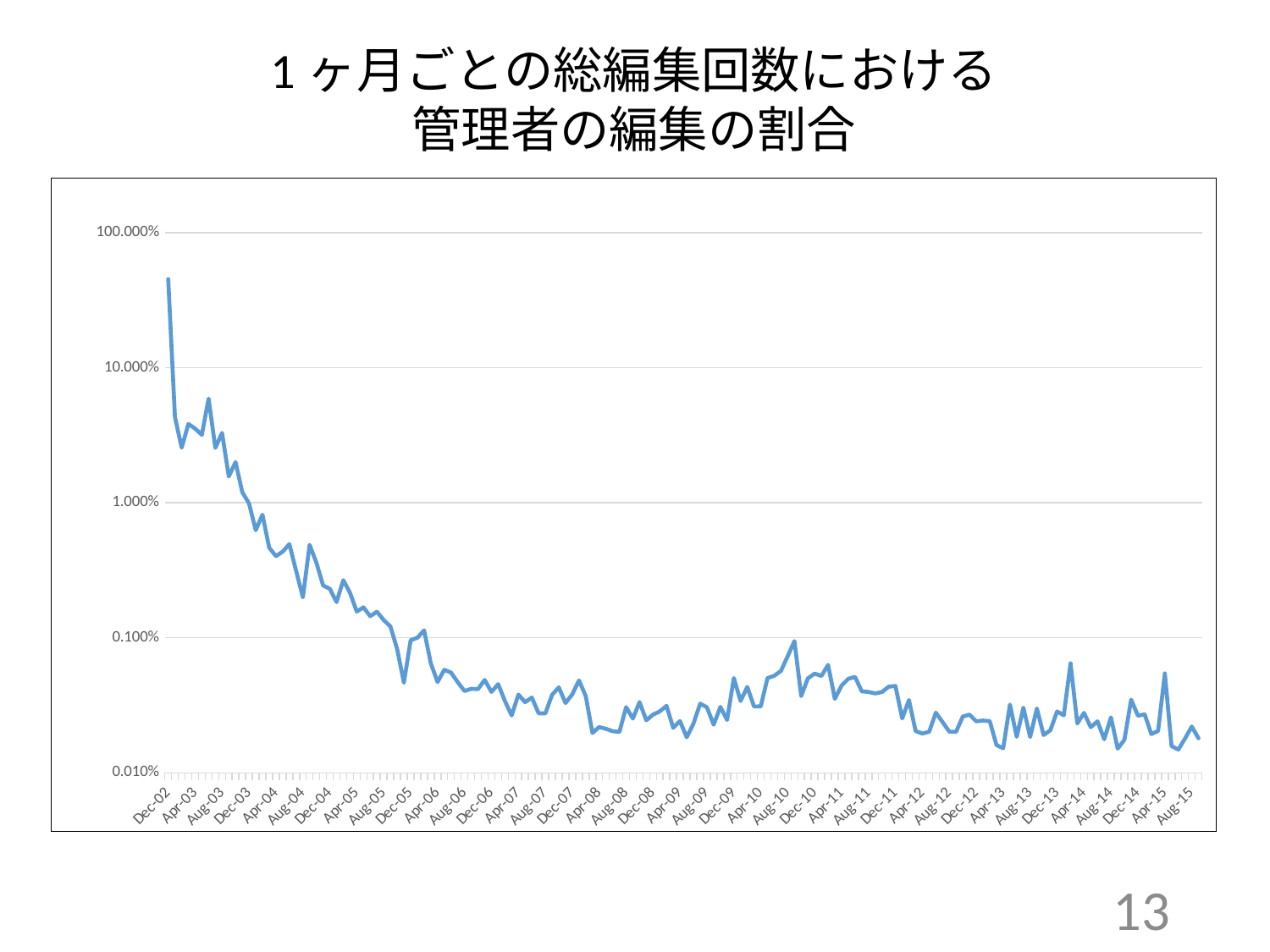

1ヶ月ごとの総編集回数における
管理者の編集の割合

### Chart

| Category |  |
|---|---|
| 37591 | 0.453125 |
| 37622 | 0.04316546762589928 |
| 37653 | 0.02556268459109889 |
| 37681 | 0.03829038600848598 |
| 37712 | 0.03537906137184116 |
| 37742 | 0.03180331566482463 |
| 37773 | 0.05902844977743371 |
| 37803 | 0.025498377375985166 |
| 37834 | 0.03291005291005291 |
| 37865 | 0.015647151483328958 |
| 37895 | 0.02003338898163606 |
| 37926 | 0.011995246123656062 |
| 37956 | 0.009898163129342344 |
| 37987 | 0.00625777207268643 |
| 38018 | 0.008147117799013675 |
| 38047 | 0.004644688644688645 |
| 38078 | 0.00402347024308466 |
| 38108 | 0.0043437652884230505 |
| 38139 | 0.004941707573632538 |
| 38169 | 0.0031213294470787837 |
| 38200 | 0.001992303922750022 |
| 38231 | 0.004877073755746552 |
| 38261 | 0.003605893059514406 |
| 38292 | 0.0024417043096081063 |
| 38322 | 0.002306208283131417 |
| 38353 | 0.001838566074935259 |
| 38384 | 0.0026700601934622563 |
| 38412 | 0.002153176088090053 |
| 38443 | 0.0015639804275312471 |
| 38473 | 0.0016795139834017688 |
| 38504 | 0.0014463440915979508 |
| 38534 | 0.0015598648792370842 |
| 38565 | 0.0013539722618655541 |
| 38596 | 0.001211510231513415 |
| 38626 | 0.000825432320177693 |
| 38657 | 0.000464620926647217 |
| 38687 | 0.0009591348403224297 |
| 38718 | 0.0010003394545296152 |
| 38749 | 0.0011350260635614596 |
| 38777 | 0.0006455406729826854 |
| 38808 | 0.00047034451414468644 |
| 38838 | 0.0005795331776781946 |
| 38869 | 0.0005525832094313778 |
| 38899 | 0.00046925699493157965 |
| 38930 | 0.00040343276930193456 |
| 38961 | 0.0004188794166609737 |
| 38991 | 0.00041692838481215464 |
| 39022 | 0.00048773167254445864 |
| 39052 | 0.00039766794901441413 |
| 39083 | 0.00045373363124290474 |
| 39114 | 0.000340588579639189 |
| 39142 | 0.0002661045341968372 |
| 39173 | 0.0003797364423826922 |
| 39203 | 0.00033367503491548047 |
| 39234 | 0.0003607517306589605 |
| 39264 | 0.0002760096565570253 |
| 39295 | 0.00027516657405107737 |
| 39326 | 0.0003777088016223013 |
| 39356 | 0.0004297504996053812 |
| 39387 | 0.0003289167031641083 |
| 39417 | 0.00038115372692114184 |
| 39448 | 0.0004839051479164546 |
| 39479 | 0.0003697511124097492 |
| 39508 | 0.00019724737882039265 |
| 39539 | 0.0002185082501899418 |
| 39569 | 0.00021181467932974965 |
| 39600 | 0.00020355636456161985 |
| 39630 | 0.00020079489939554525 |
| 39661 | 0.0003068033646102319 |
| 39692 | 0.00025236618134199195 |
| 39722 | 0.000333882066426462 |
| 39753 | 0.00024490123655050586 |
| 39783 | 0.00026976787317537865 |
| 39814 | 0.00028494911180535913 |
| 39845 | 0.00031362957414067755 |
| 39873 | 0.00021562553164551954 |
| 39904 | 0.000241806164784538 |
| 39934 | 0.00018349956609998433 |
| 39965 | 0.00023110938696171632 |
| 39995 | 0.0003253144706549665 |
| 40026 | 0.0003057992924568871 |
| 40057 | 0.000227151519939953 |
| 40087 | 0.0003081031118414296 |
| 40118 | 0.0002460773852865894 |
| 40148 | 0.0005033819653893173 |
| 40179 | 0.0003401265270680693 |
| 40210 | 0.0004327074658345927 |
| 40238 | 0.0003097922691717024 |
| 40269 | 0.0003105887316845434 |
| 40299 | 0.0005027528785667865 |
| 40330 | 0.0005234665412113944 |
| 40360 | 0.000568129712512945 |
| 40391 | 0.0007313237391137392 |
| 40422 | 0.0009452662463542849 |
| 40452 | 0.00037056922380486164 |
| 40483 | 0.0005003033513533092 |
| 40513 | 0.0005429762307085727 |
| 40544 | 0.0005214872465692493 |
| 40575 | 0.0006297824101772837 |
| 40603 | 0.0003528952426717924 |
| 40634 | 0.0004434488665446971 |
| 40664 | 0.0004969833113004066 |
| 40695 | 0.0005134625106199398 |
| 40725 | 0.0004014505391666844 |
| 40756 | 0.00039724343228382286 |
| 40787 | 0.0003873741675303486 |
| 40817 | 0.00039713664479105646 |
| 40848 | 0.0004344201031275549 |
| 40878 | 0.0004401373650267377 |
| 40909 | 0.00025283705265638463 |
| 40940 | 0.0003460493559350047 |
| 40969 | 0.0002037466225524358 |
| 41000 | 0.0001956346238614808 |
| 41030 | 0.00020147828837165717 |
| 41061 | 0.0002789214695323076 |
| 41091 | 0.0002375855489802004 |
| 41122 | 0.00020168178884628525 |
| 41153 | 0.00020099052252382254 |
| 41183 | 0.00026140500348540005 |
| 41214 | 0.00026995216447645476 |
| 41244 | 0.0002408337410606318 |
| 41275 | 0.00024381381064575495 |
| 41306 | 0.00024189583229256774 |
| 41334 | 0.00016061444662701633 |
| 41365 | 0.00015203832717296557 |
| 41395 | 0.0003205627249663409 |
| 41426 | 0.0001849390641456442 |
| 41456 | 0.0003039791855972701 |
| 41487 | 0.000184341064485856 |
| 41518 | 0.00029958160705106164 |
| 41548 | 0.0001906674632329575 |
| 41579 | 0.00020661088172859994 |
| 41609 | 0.00028467960303746515 |
| 41640 | 0.00026683959527259527 |
| 41671 | 0.0006464671080243153 |
| 41699 | 0.00023214078445728164 |
| 41730 | 0.0002779561596043438 |
| 41760 | 0.00021795849813773695 |
| 41791 | 0.00024087430490557727 |
| 41821 | 0.00017731486194067834 |
| 41852 | 0.000257756529537839 |
| 41883 | 0.00015113879798656836 |
| 41913 | 0.00017602317329635817 |
| 41944 | 0.0003484771190642132 |
| 41974 | 0.00026509007830621394 |
| 42005 | 0.00027133446073853454 |
| 42036 | 0.0001937741096259083 |
| 42064 | 0.0002042224939444153 |
| 42095 | 0.0005449238066888798 |
| 42125 | 0.0001579115253305878 |
| 42156 | 0.0001487003268174574 |
| 42186 | 0.00017965129379380904 |
| 42217 | 0.00022035599735572802 |
| 42248 | 0.00018045655508436344 |
13